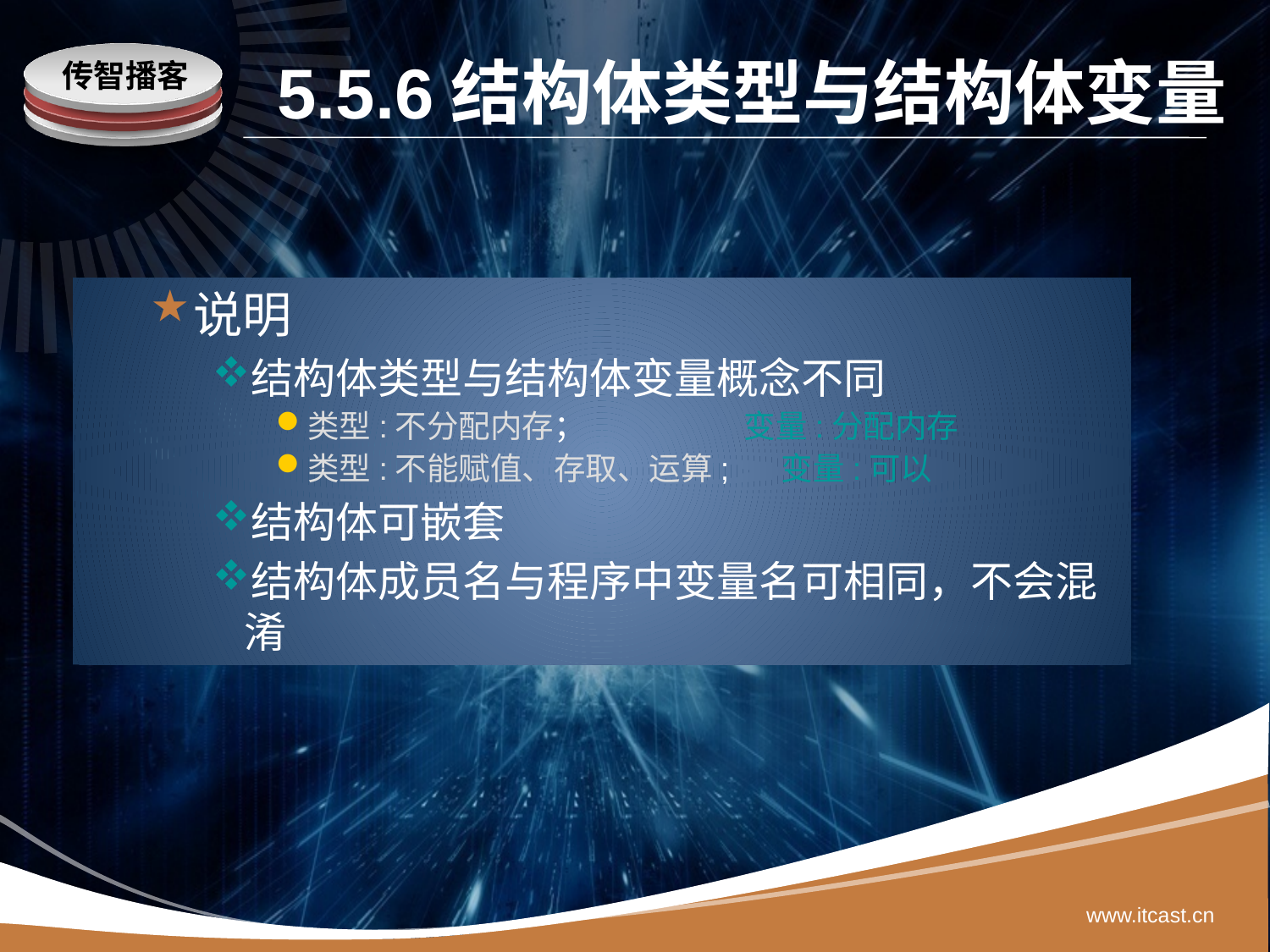

# 5.5.6结构体类型与结构体变量
说明
结构体类型与结构体变量概念不同
类型:不分配内存；                      变量:分配内存
类型:不能赋值、存取、运算;     变量:可以
结构体可嵌套
结构体成员名与程序中变量名可相同，不会混淆
www.itcast.cn